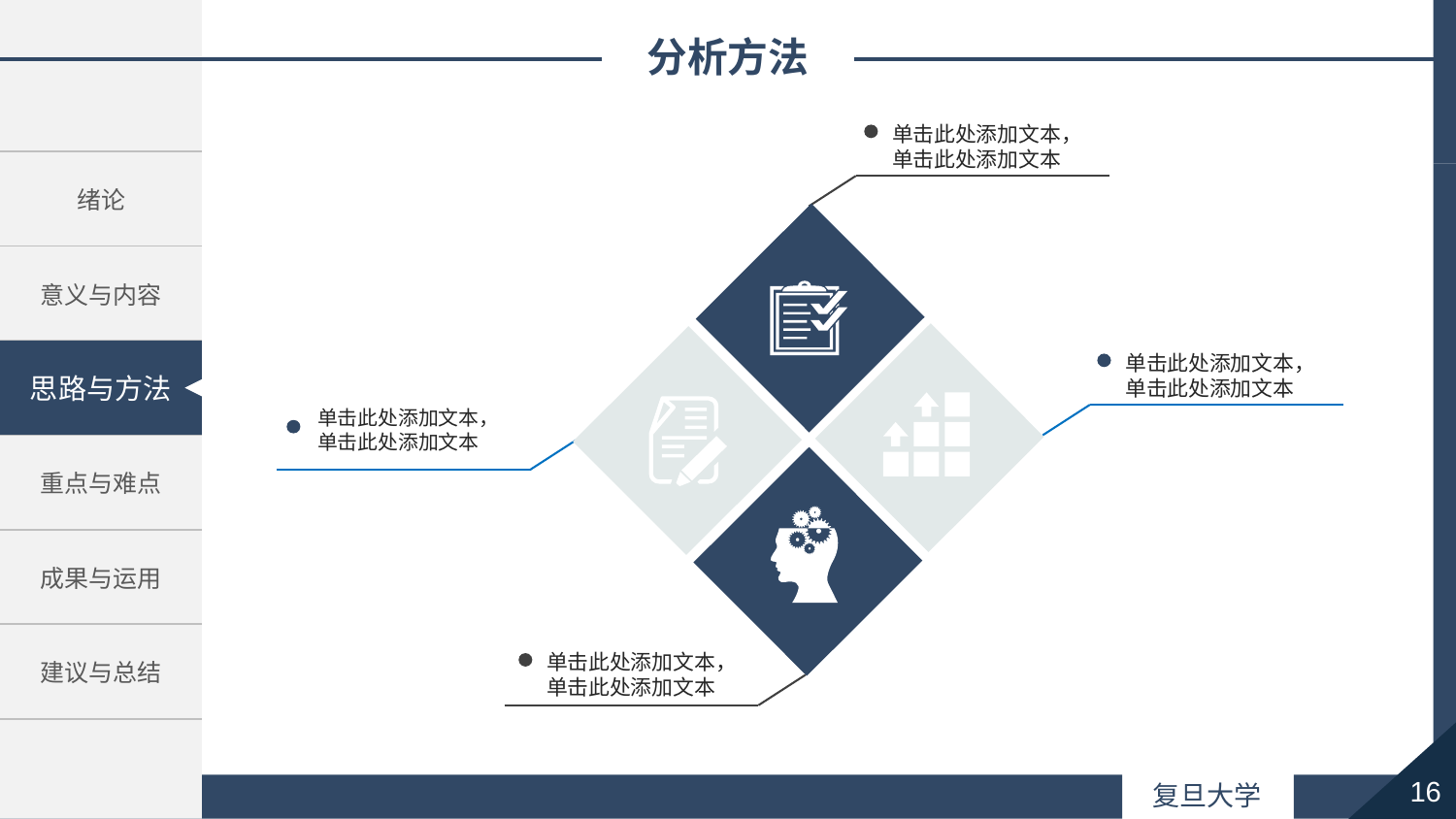

分析方法
单击此处添加文本，单击此处添加文本

单击此处添加文本，单击此处添加文本

单击此处添加文本，单击此处添加文本

单击此处添加文本，单击此处添加文本